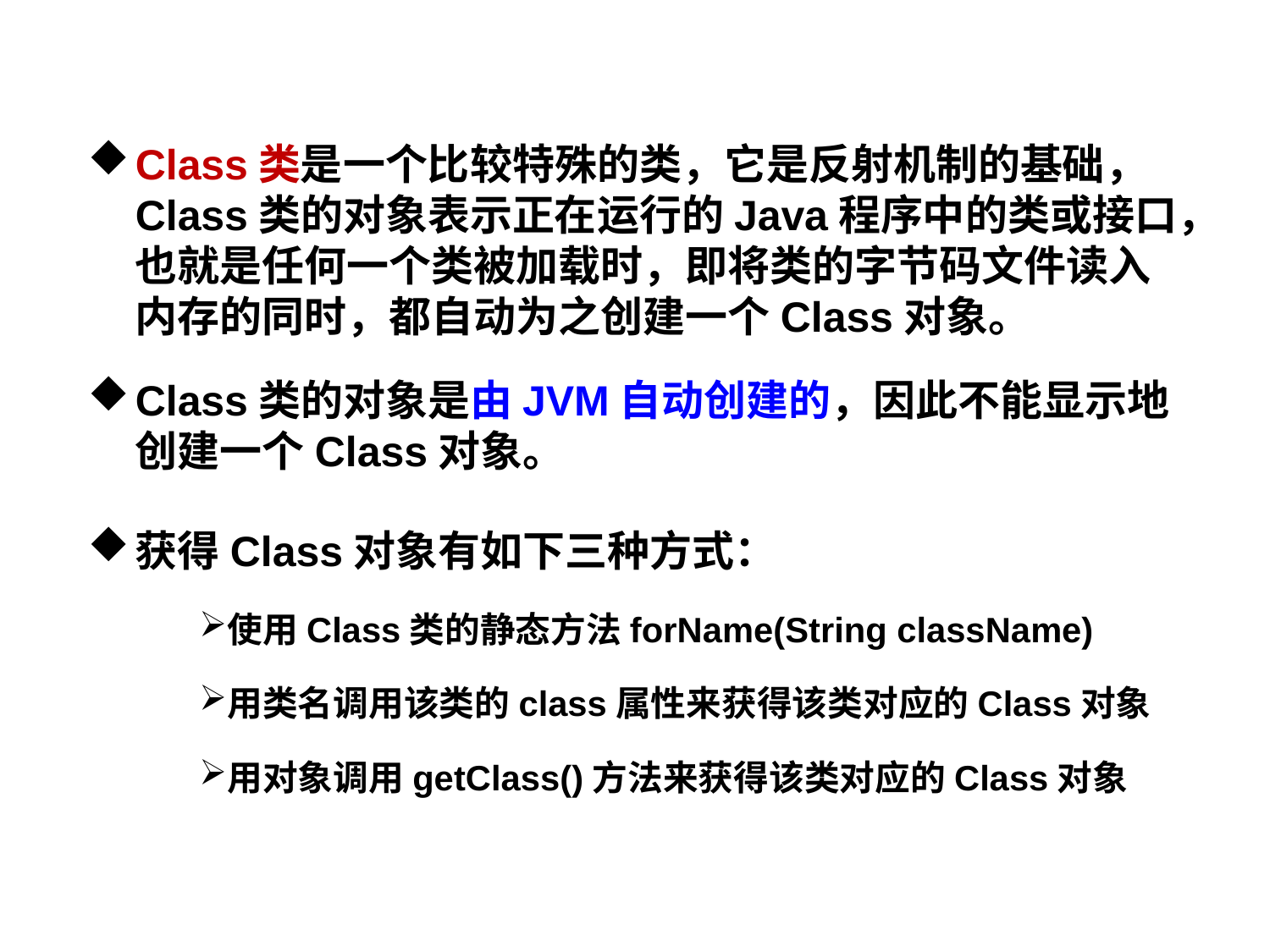

Class类是一个比较特殊的类，它是反射机制的基础，Class类的对象表示正在运行的Java程序中的类或接口，也就是任何一个类被加载时，即将类的字节码文件读入内存的同时，都自动为之创建一个Class对象。

Class类的对象是由JVM自动创建的，因此不能显示地创建一个Class对象。

获得Class对象有如下三种方式：
使用Class类的静态方法forName(String className)
用类名调用该类的class属性来获得该类对应的Class对象
用对象调用getClass()方法来获得该类对应的Class对象